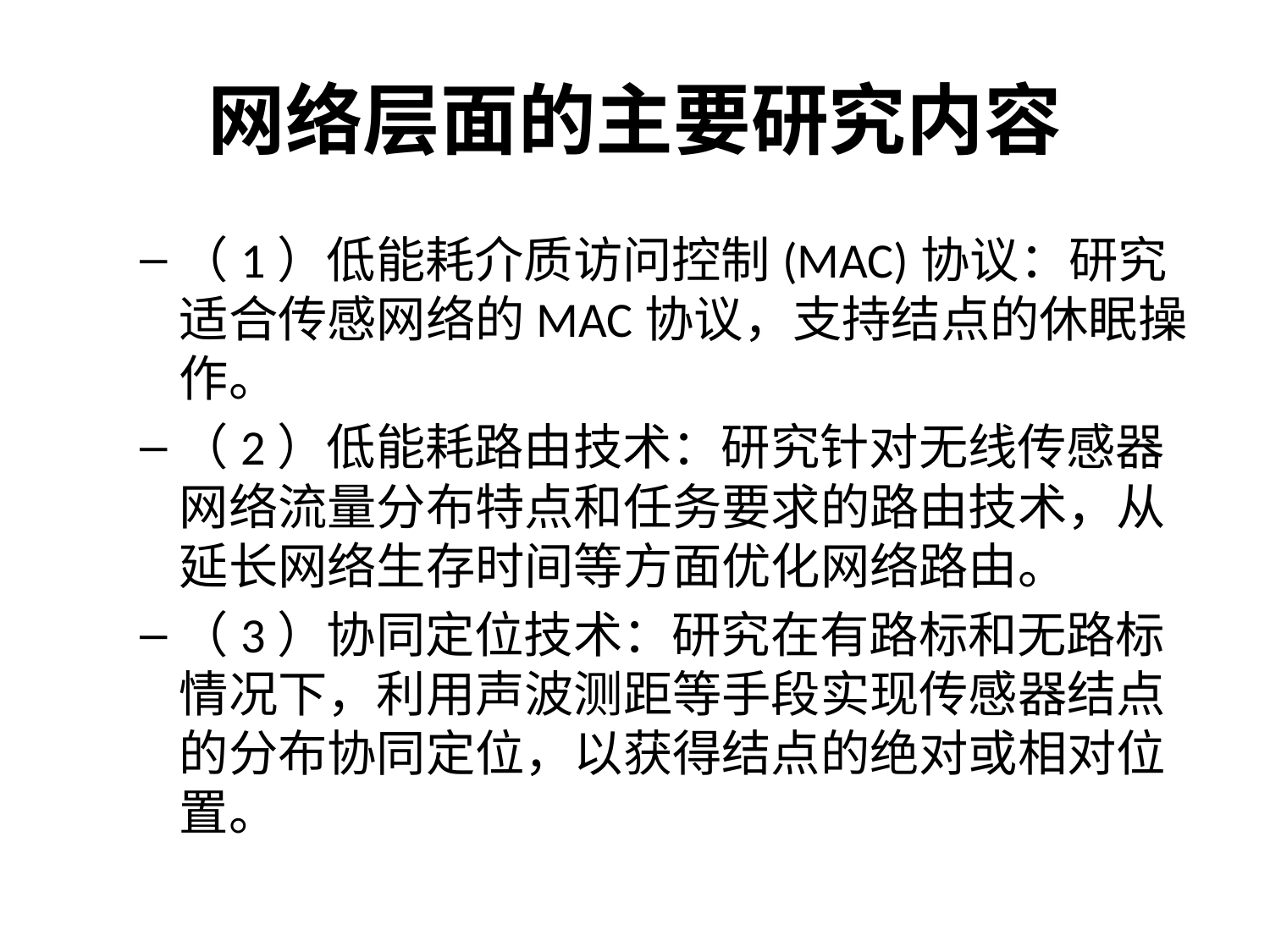

# 网络层面的主要研究内容
（1）低能耗介质访问控制(MAC)协议：研究适合传感网络的MAC协议，支持结点的休眠操作。
（2）低能耗路由技术：研究针对无线传感器网络流量分布特点和任务要求的路由技术，从延长网络生存时间等方面优化网络路由。
（3）协同定位技术：研究在有路标和无路标情况下，利用声波测距等手段实现传感器结点的分布协同定位，以获得结点的绝对或相对位置。